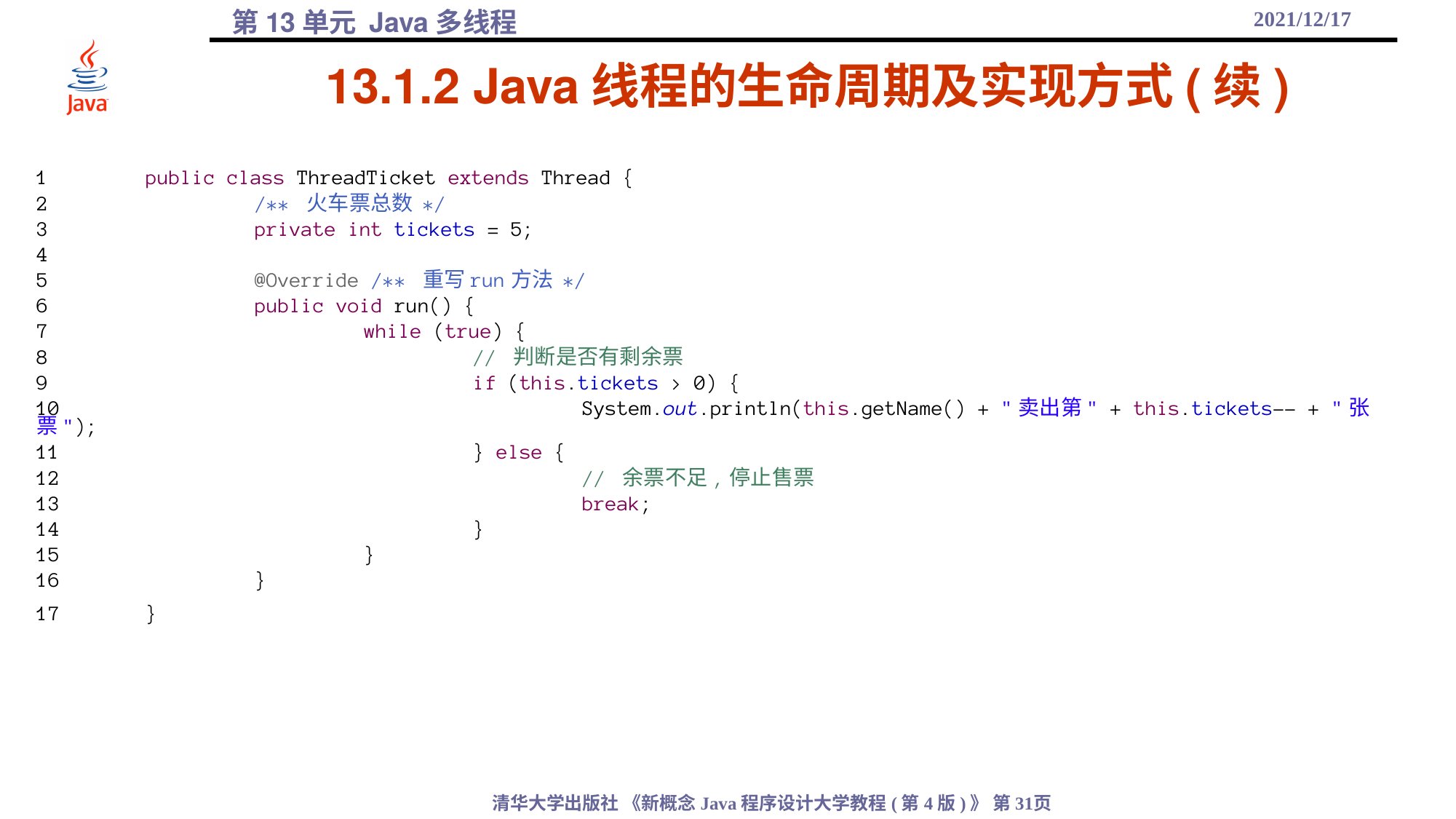

2021/12/17
# 13.1.2 Java线程的生命周期及实现方式(续)
1	public class ThreadTicket extends Thread {
2		/** 火车票总数 */
3		private int tickets = 5;
4
5		@Override /** 重写run方法 */
6		public void run() {
7			while (true) {
8				// 判断是否有剩余票
9				if (this.tickets > 0) {
10					System.out.println(this.getName() + "卖出第" + this.tickets-- + "张票");
11				} else {
12					// 余票不足,停止售票
13					break;
14				}
15			}
16		}
17	}